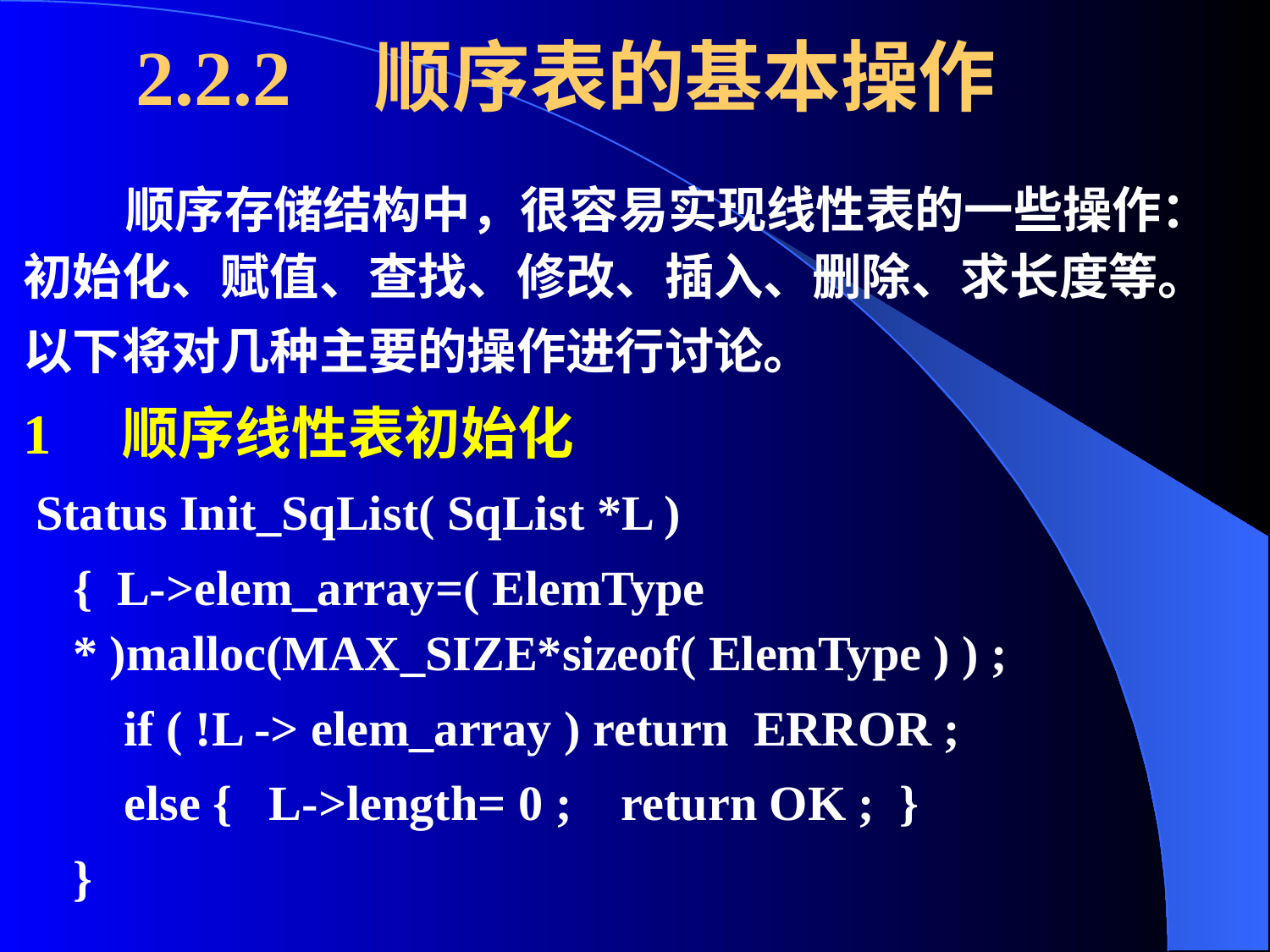

2.2.2   顺序表的基本操作
# 顺序存储结构中，很容易实现线性表的一些操作：初始化、赋值、查找、修改、插入、删除、求长度等。
以下将对几种主要的操作进行讨论。
1    顺序线性表初始化
 Status Init_SqList( SqList *L )
{  L->elem_array=( ElemType * )malloc(MAX_SIZE*sizeof( ElemType ) ) ;
if ( !L -> elem_array ) return  ERROR ;
else {   L->length= 0 ;    return OK ;  }
}